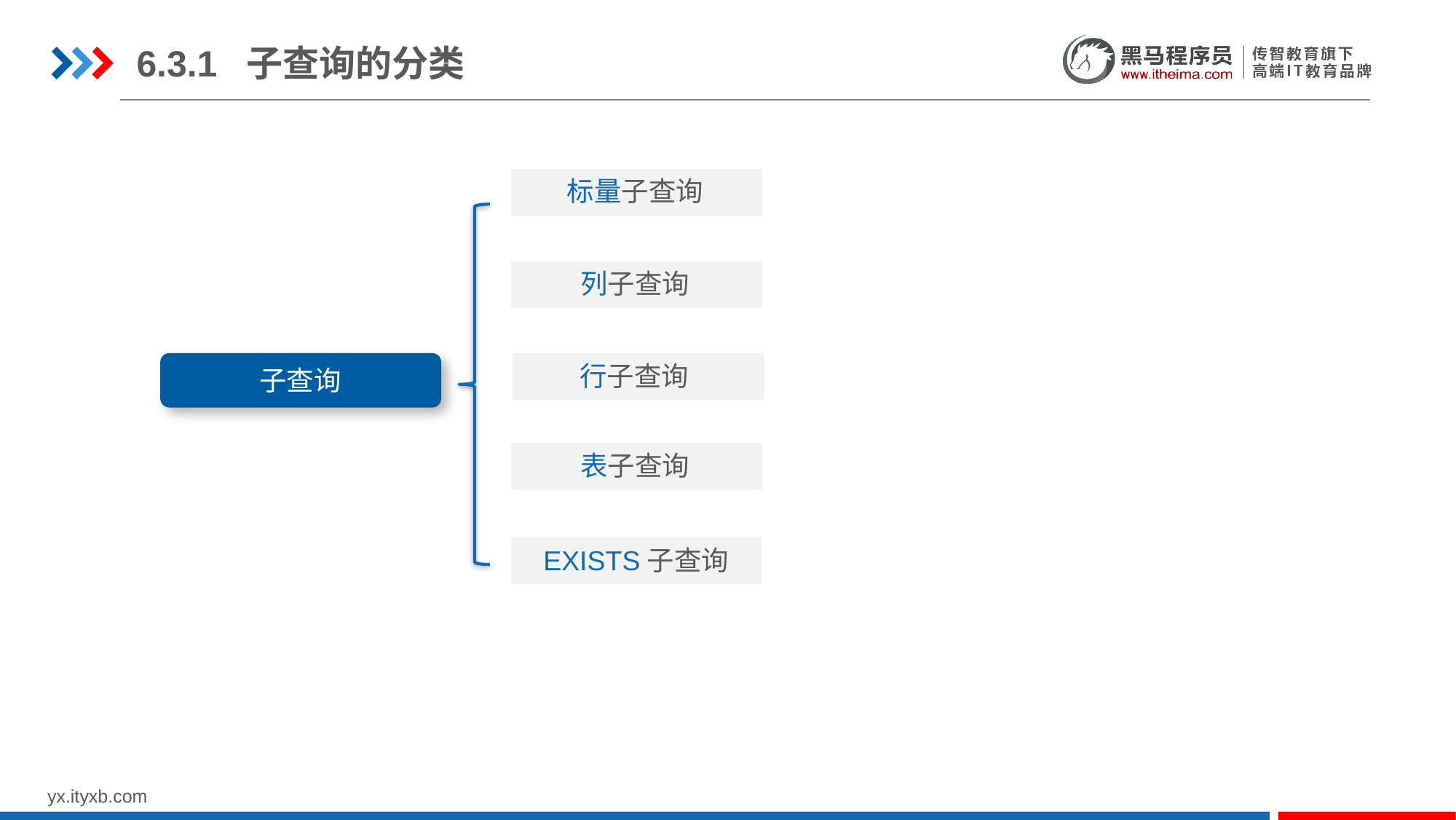

6.3.1  子查询的分类
标量子查询

列子查询

行子查询
子查询
表子查询

EXISTS子查询